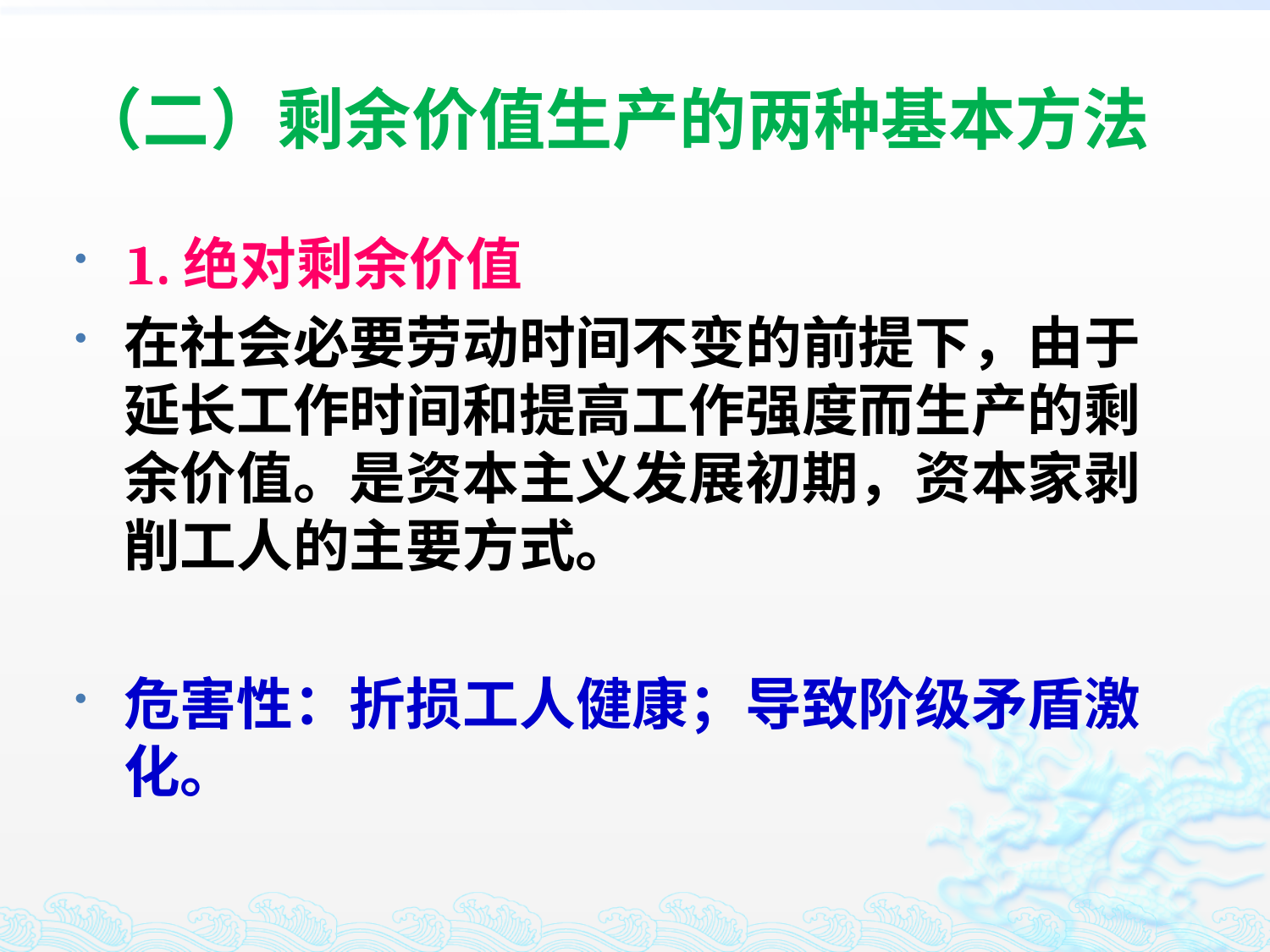

# （二）剩余价值生产的两种基本方法
1.绝对剩余价值
在社会必要劳动时间不变的前提下，由于延长工作时间和提高工作强度而生产的剩余价值。是资本主义发展初期，资本家剥削工人的主要方式。

危害性：折损工人健康；导致阶级矛盾激化。